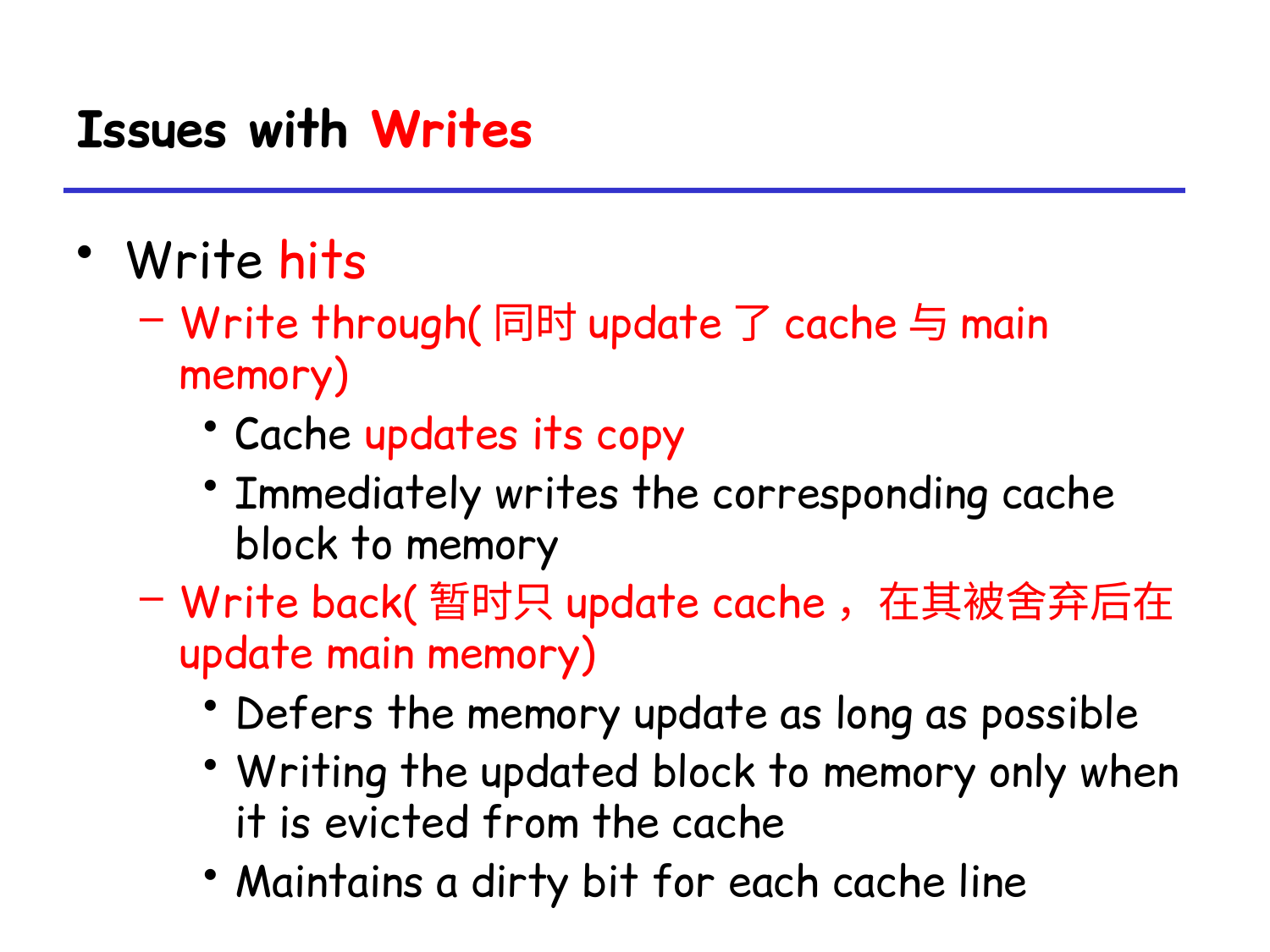

# Issues with Writes
Write hits
Write through(同时update了cache与main memory)
Cache updates its copy
Immediately writes the corresponding cache block to memory
Write back(暂时只update cache，在其被舍弃后在update main memory)
Defers the memory update as long as possible
Writing the updated block to memory only when it is evicted from the cache
Maintains a dirty bit for each cache line
29